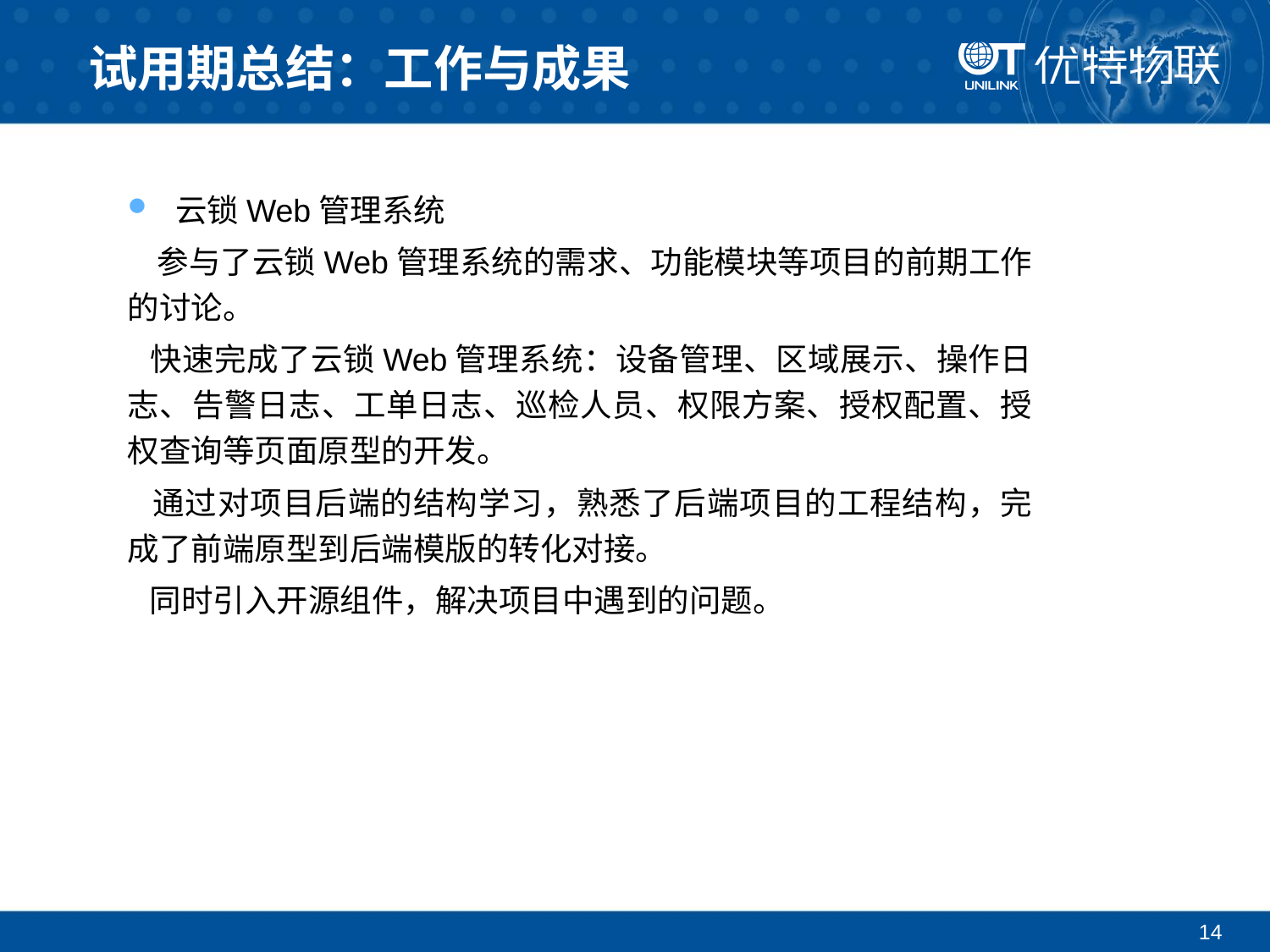

# 试用期总结：工作与成果
云锁Web管理系统
   参与了云锁Web管理系统的需求、功能模块等项目的前期工作的讨论。
  快速完成了云锁Web管理系统：设备管理、区域展示、操作日志、告警日志、工单日志、巡检人员、权限方案、授权配置、授权查询等页面原型的开发。
  通过对项目后端的结构学习，熟悉了后端项目的工程结构，完成了前端原型到后端模版的转化对接。
  同时引入开源组件，解决项目中遇到的问题。

14